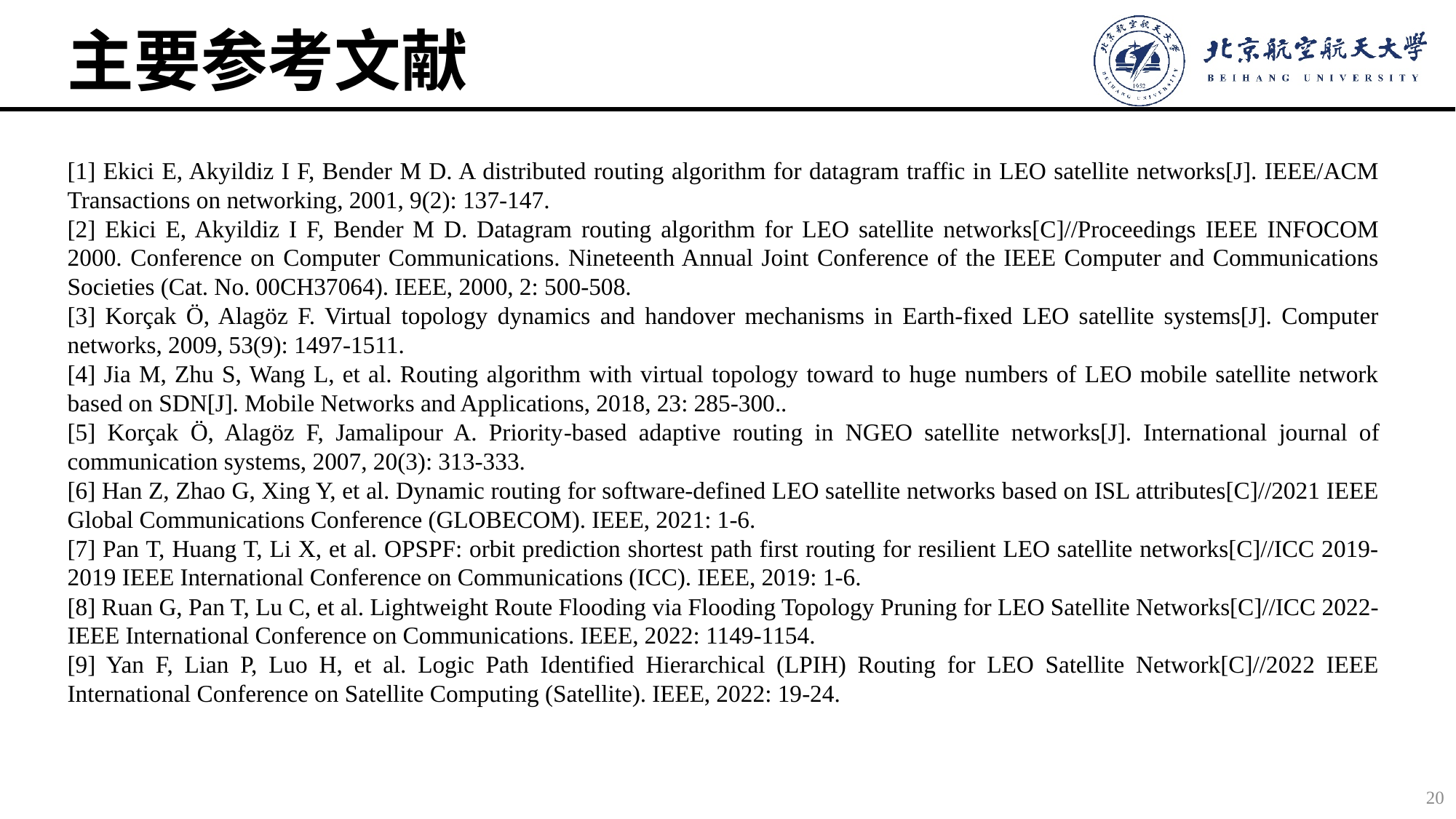

# 主要参考文献
[1] Ekici E, Akyildiz I F, Bender M D. A distributed routing algorithm for datagram traffic in LEO satellite networks[J]. IEEE/ACM Transactions on networking, 2001, 9(2): 137-147.
[2] Ekici E, Akyildiz I F, Bender M D. Datagram routing algorithm for LEO satellite networks[C]//Proceedings IEEE INFOCOM 2000. Conference on Computer Communications. Nineteenth Annual Joint Conference of the IEEE Computer and Communications Societies (Cat. No. 00CH37064). IEEE, 2000, 2: 500-508.
[3] Korçak Ö, Alagöz F. Virtual topology dynamics and handover mechanisms in Earth-fixed LEO satellite systems[J]. Computer networks, 2009, 53(9): 1497-1511.
[4] Jia M, Zhu S, Wang L, et al. Routing algorithm with virtual topology toward to huge numbers of LEO mobile satellite network based on SDN[J]. Mobile Networks and Applications, 2018, 23: 285-300..
[5] Korçak Ö, Alagöz F, Jamalipour A. Priority‐based adaptive routing in NGEO satellite networks[J]. International journal of communication systems, 2007, 20(3): 313-333.
[6] Han Z, Zhao G, Xing Y, et al. Dynamic routing for software-defined LEO satellite networks based on ISL attributes[C]//2021 IEEE Global Communications Conference (GLOBECOM). IEEE, 2021: 1-6.
[7] Pan T, Huang T, Li X, et al. OPSPF: orbit prediction shortest path first routing for resilient LEO satellite networks[C]//ICC 2019-2019 IEEE International Conference on Communications (ICC). IEEE, 2019: 1-6.
[8] Ruan G, Pan T, Lu C, et al. Lightweight Route Flooding via Flooding Topology Pruning for LEO Satellite Networks[C]//ICC 2022-IEEE International Conference on Communications. IEEE, 2022: 1149-1154.
[9] Yan F, Lian P, Luo H, et al. Logic Path Identified Hierarchical (LPIH) Routing for LEO Satellite Network[C]//2022 IEEE International Conference on Satellite Computing (Satellite). IEEE, 2022: 19-24.
20